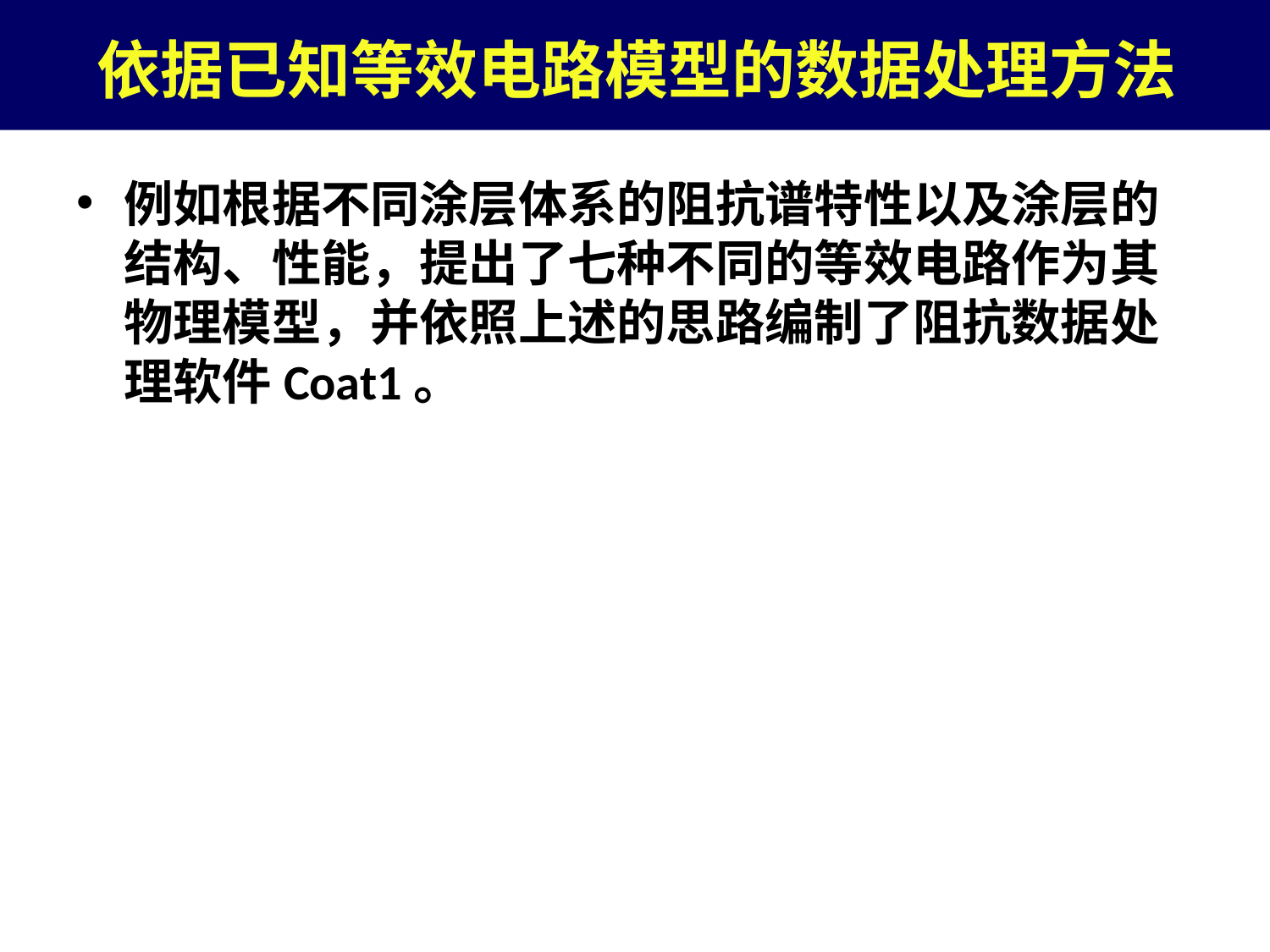

# 依据已知等效电路模型的数据处理方法
例如根据不同涂层体系的阻抗谱特性以及涂层的结构、性能，提出了七种不同的等效电路作为其物理模型，并依照上述的思路编制了阻抗数据处理软件Coat1。